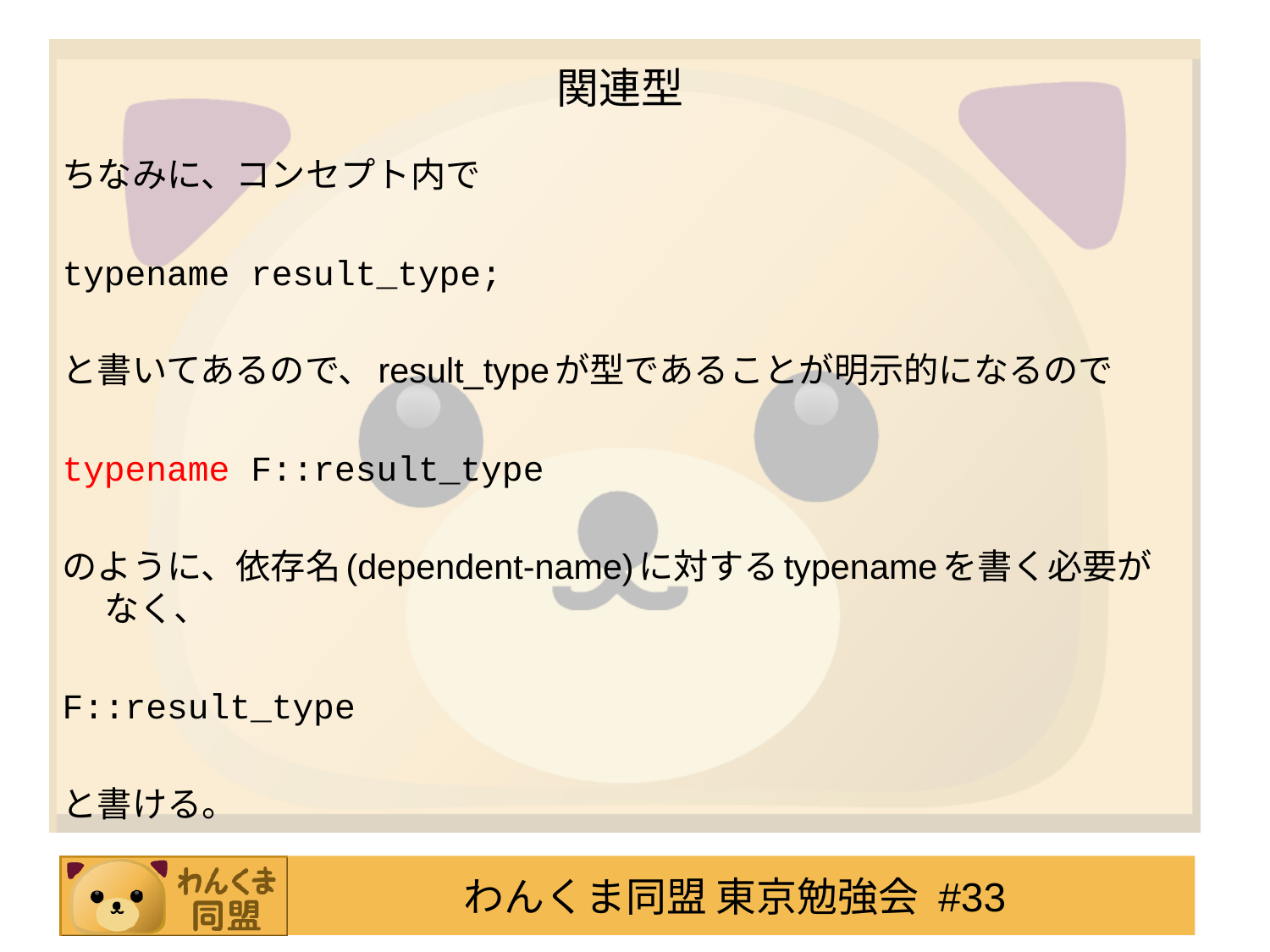

# 関連型
ちなみに、コンセプト内で

typename result_type;

と書いてあるので、result_typeが型であることが明示的になるので

typename F::result_type

のように、依存名(dependent-name)に対するtypenameを書く必要がなく、

F::result_type

と書ける。